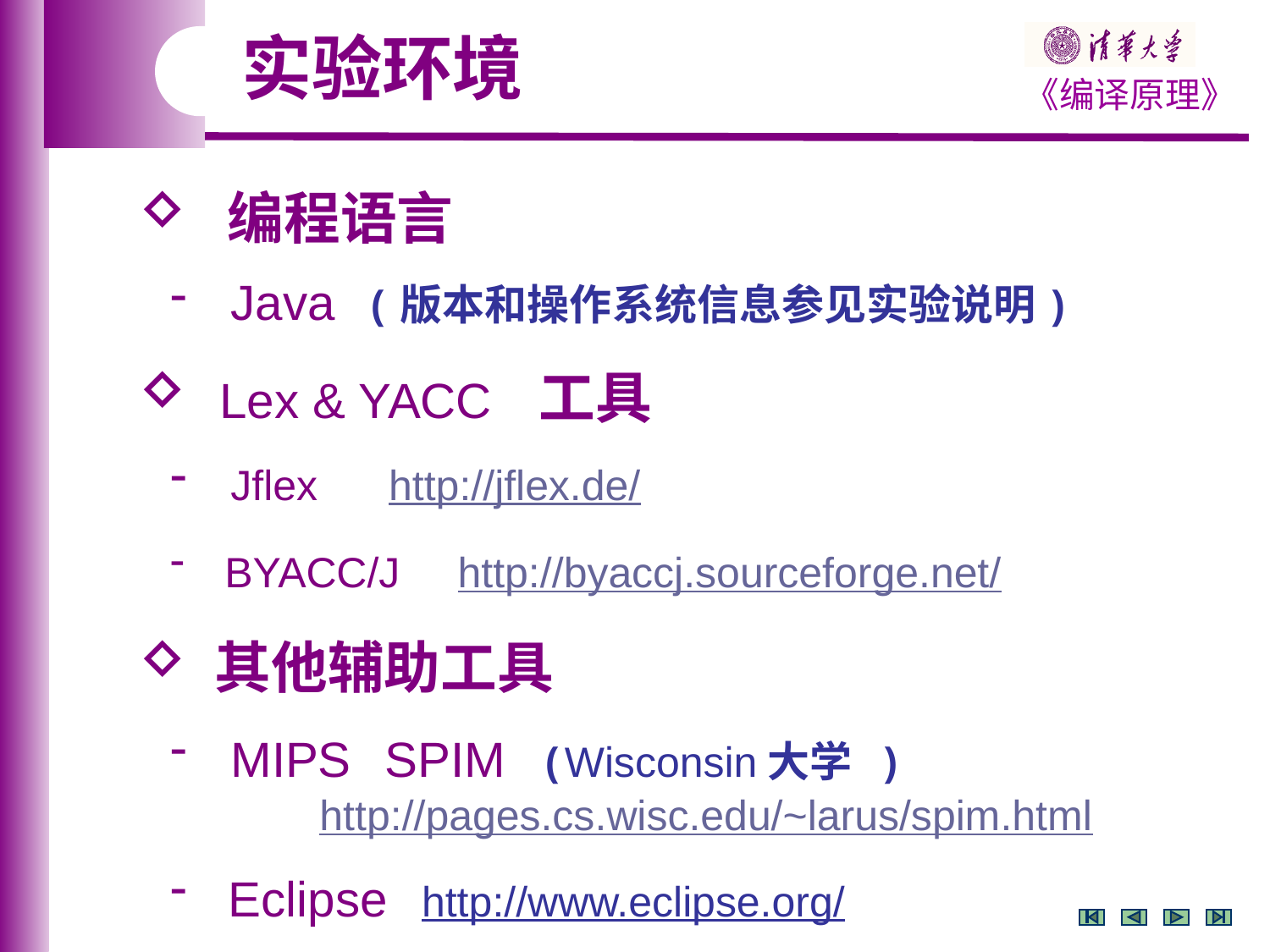

实验环境
  编程语言

 Java (版本和操作系统信息参见实验说明)
  Lex & YACC 工具

 Jflex      http://jflex.de/

  BYACC/J   http://byaccj.sourceforge.net/
 其他辅助工具

 MIPS SPIM (Wisconsin大学 )
          http://pages.cs.wisc.edu/~larus/spim.html

  Eclipse http://www.eclipse.org/